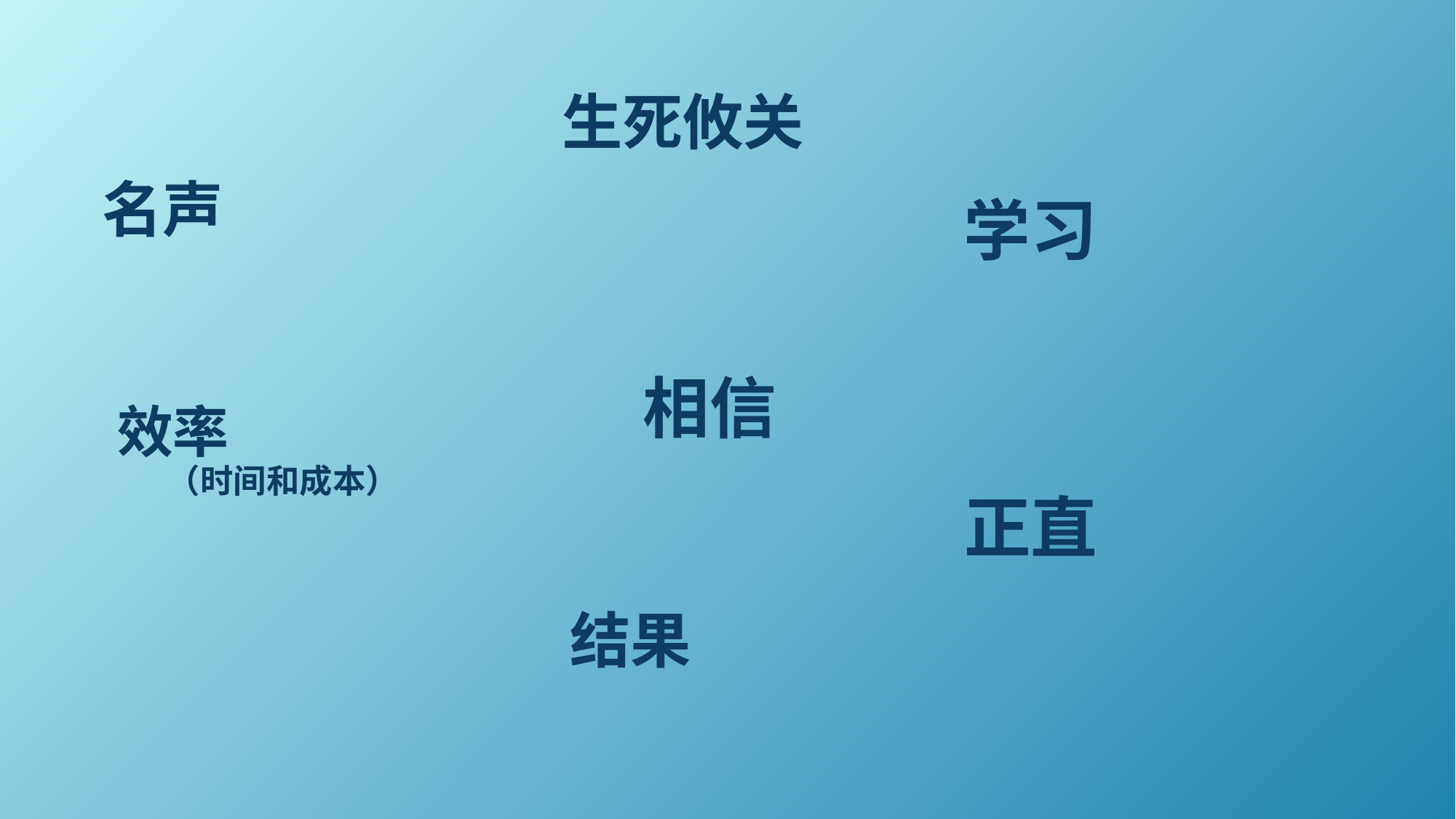

生死攸关
名声
学习
# 相信
效率
（时间和成本）
正直

结果